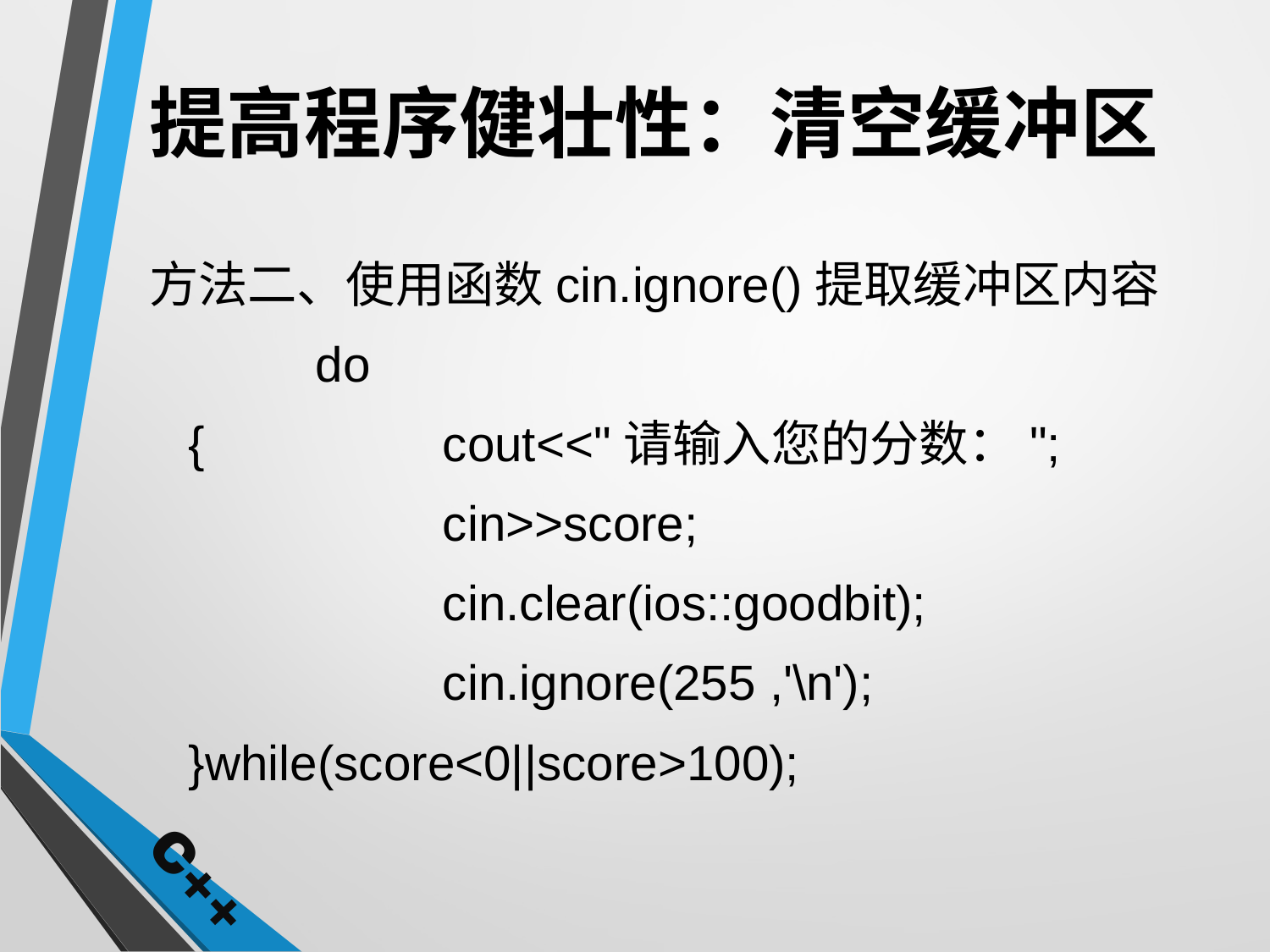

# 提高程序健壮性：清空缓冲区
方法二、使用函数cin.ignore()提取缓冲区内容
		do
	{		cout<<"请输入您的分数：";
			cin>>score;
			cin.clear(ios::goodbit);
			cin.ignore(255 ,'\n');
	}while(score<0||score>100);